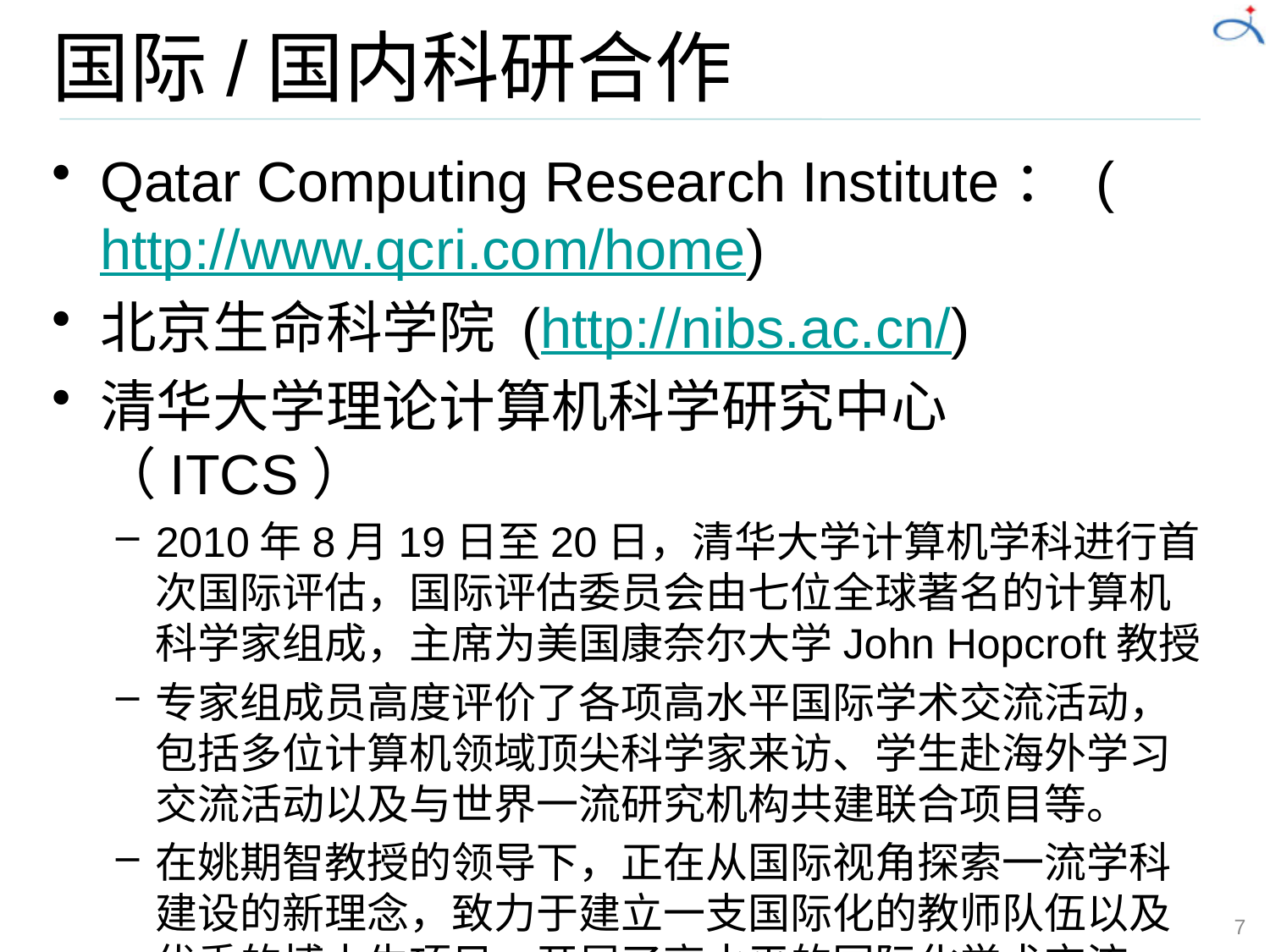

# 国际/国内科研合作
Qatar Computing Research Institute： (http://www.qcri.com/home)
北京生命科学院 (http://nibs.ac.cn/)
清华大学理论计算机科学研究中心（ITCS）
2010年8月19日至20日，清华大学计算机学科进行首次国际评估，国际评估委员会由七位全球著名的计算机科学家组成，主席为美国康奈尔大学John Hopcroft教授
专家组成员高度评价了各项高水平国际学术交流活动，包括多位计算机领域顶尖科学家来访、学生赴海外学习交流活动以及与世界一流研究机构共建联合项目等。
在姚期智教授的领导下，正在从国际视角探索一流学科建设的新理念，致力于建立一支国际化的教师队伍以及优秀的博士生项目，开展了高水平的国际化学术交流。
7